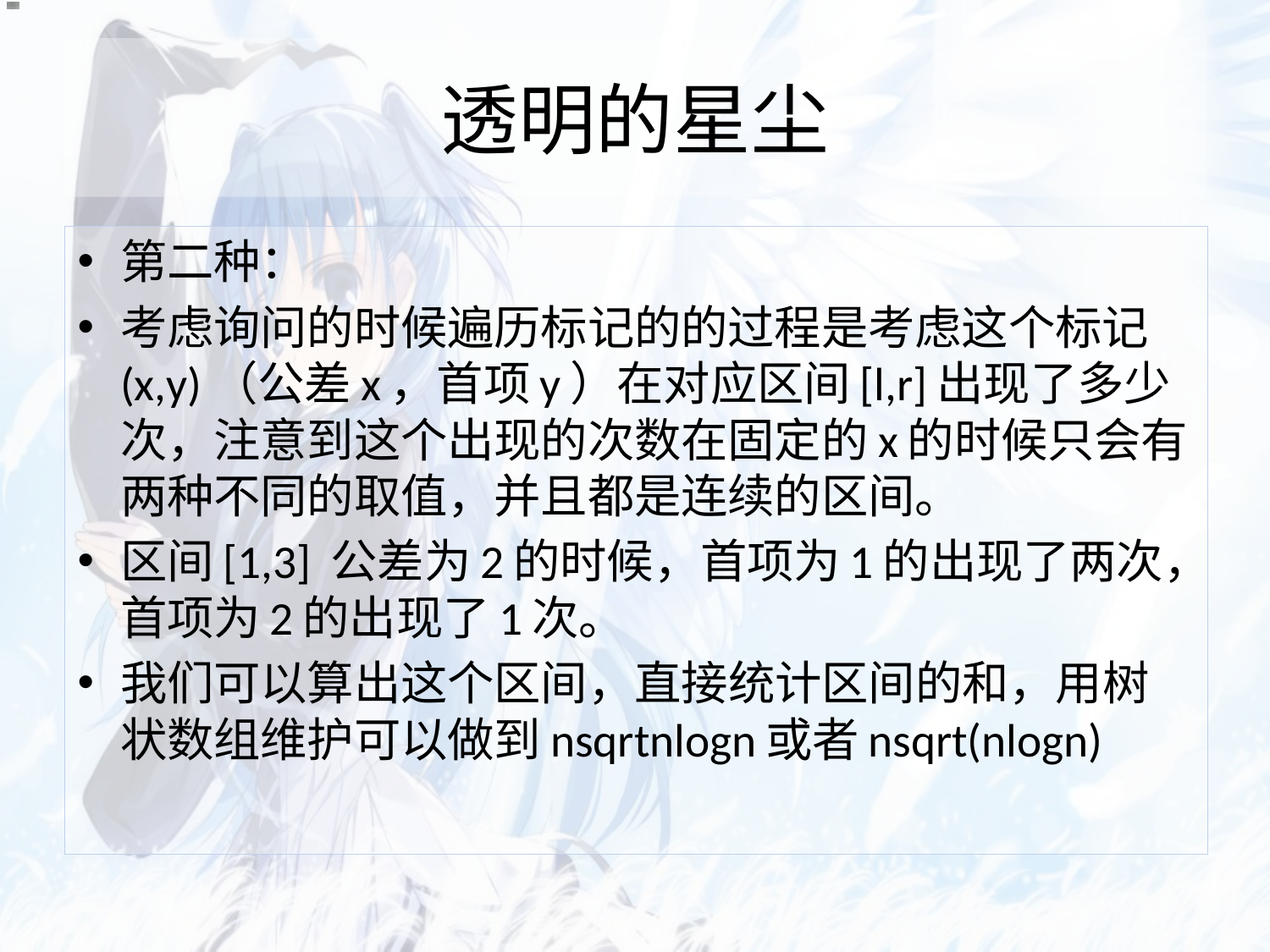

# 透明的星尘
第二种：
考虑询问的时候遍历标记的的过程是考虑这个标记(x,y)（公差x，首项y）在对应区间[l,r]出现了多少次，注意到这个出现的次数在固定的x的时候只会有两种不同的取值，并且都是连续的区间。
区间[1,3] 公差为2的时候，首项为1的出现了两次，首项为2的出现了1次。
我们可以算出这个区间，直接统计区间的和，用树状数组维护可以做到nsqrtnlogn或者nsqrt(nlogn)